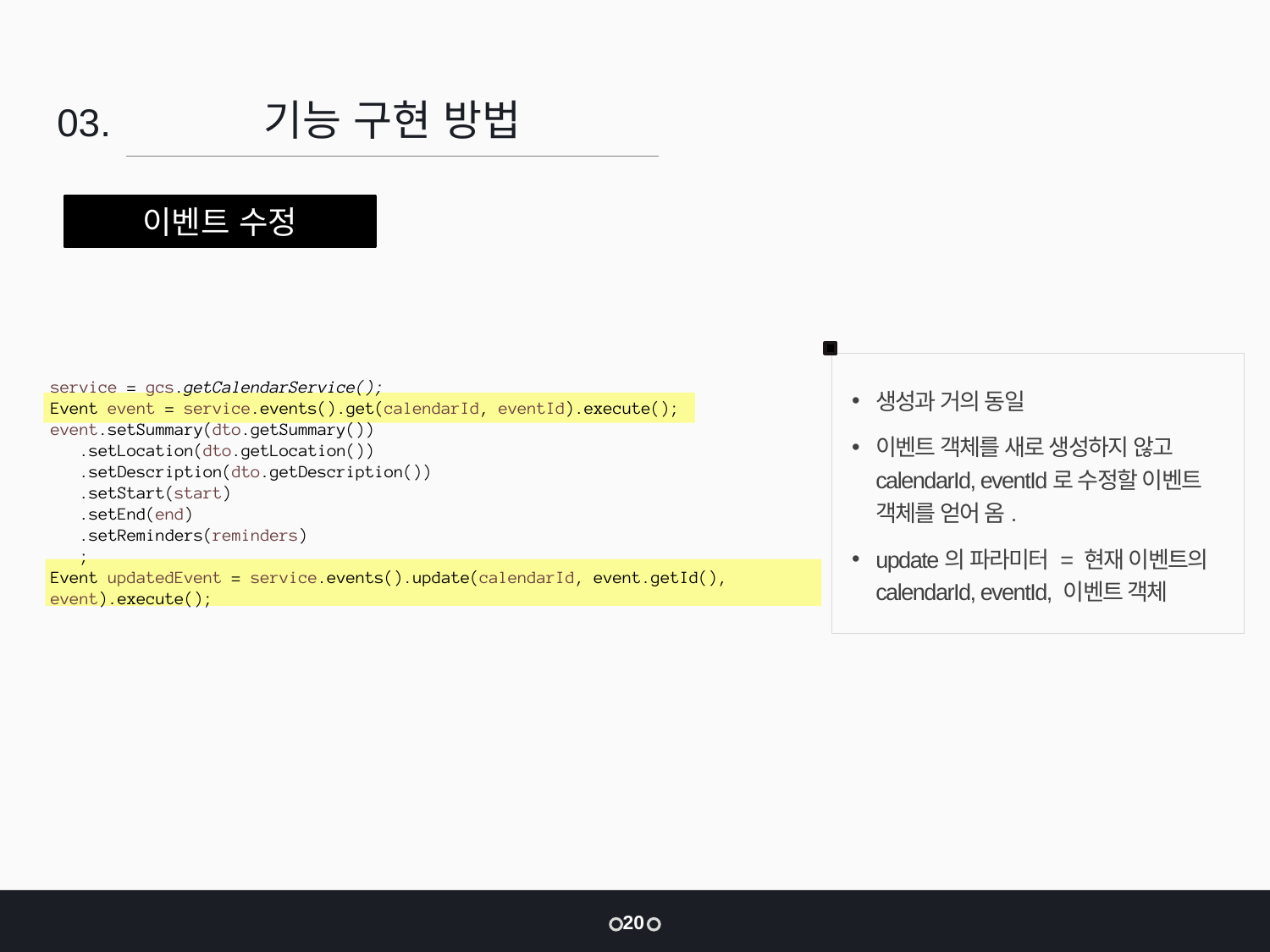

기능 구현 방법
03.
이벤트 수정

생성과 거의 동일
이벤트 객체를 새로 생성하지 않고 calendarId, eventId로 수정할 이벤트 객체를 얻어 옴.
update의 파라미터 = 현재 이벤트의 calendarId, eventId, 이벤트 객체
service = gcs.getCalendarService();
Event event = service.events().get(calendarId, eventId).execute();
event.setSummary(dto.getSummary())
   .setLocation(dto.getLocation())
   .setDescription(dto.getDescription())
   .setStart(start)
   .setEnd(end)
   .setReminders(reminders)
   ;
Event updatedEvent = service.events().update(calendarId, event.getId(), event).execute();

20